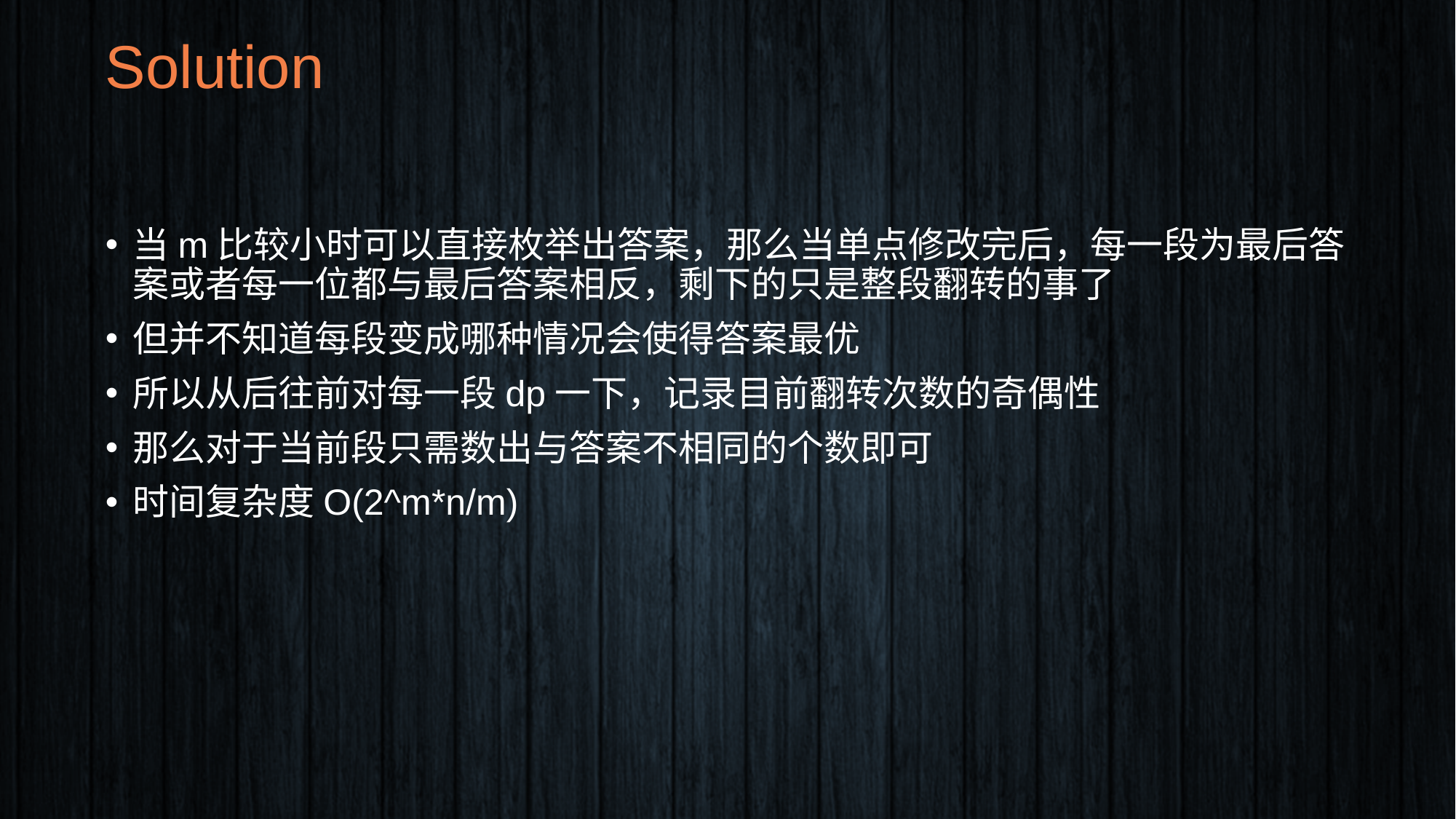

# Solution
当m比较小时可以直接枚举出答案，那么当单点修改完后，每一段为最后答案或者每一位都与最后答案相反，剩下的只是整段翻转的事了
但并不知道每段变成哪种情况会使得答案最优
所以从后往前对每一段dp一下，记录目前翻转次数的奇偶性
那么对于当前段只需数出与答案不相同的个数即可
时间复杂度O(2^m*n/m)